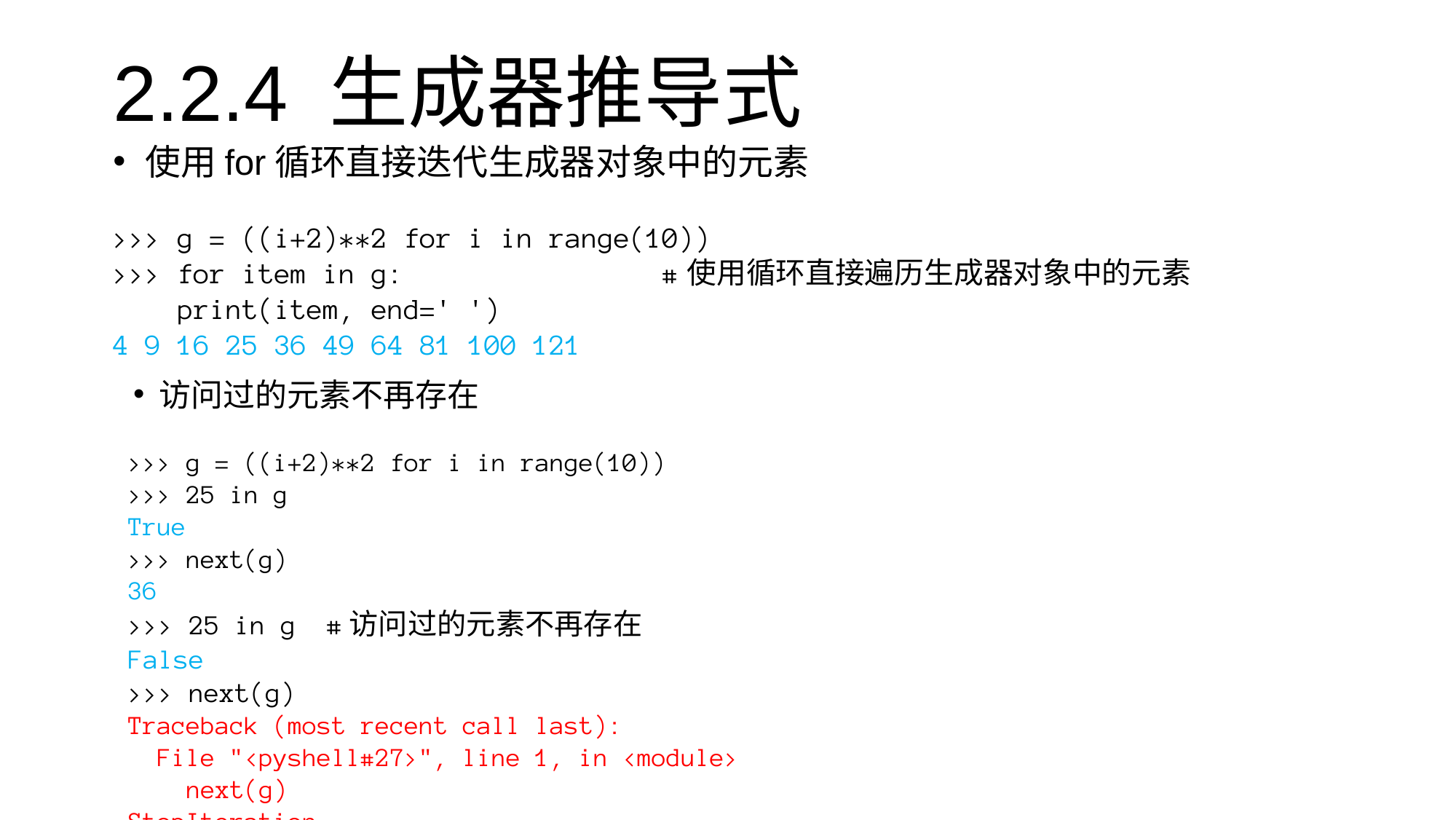

# 2.2.4 生成器推导式
使用for循环直接迭代生成器对象中的元素

>>> g = ((i+2)**2 for i in range(10))
>>> for item in g:                #使用循环直接遍历生成器对象中的元素
    print(item, end=' ')
4 9 16 25 36 49 64 81 100 121
访问过的元素不再存在

>>> g = ((i+2)**2 for i in range(10))
>>> 25 in g
True
>>> next(g)
36
>>> 25 in g  #访问过的元素不再存在
False
>>> next(g)
Traceback (most recent call last):
  File "<pyshell#27>", line 1, in <module>
    next(g)
StopIteration
17